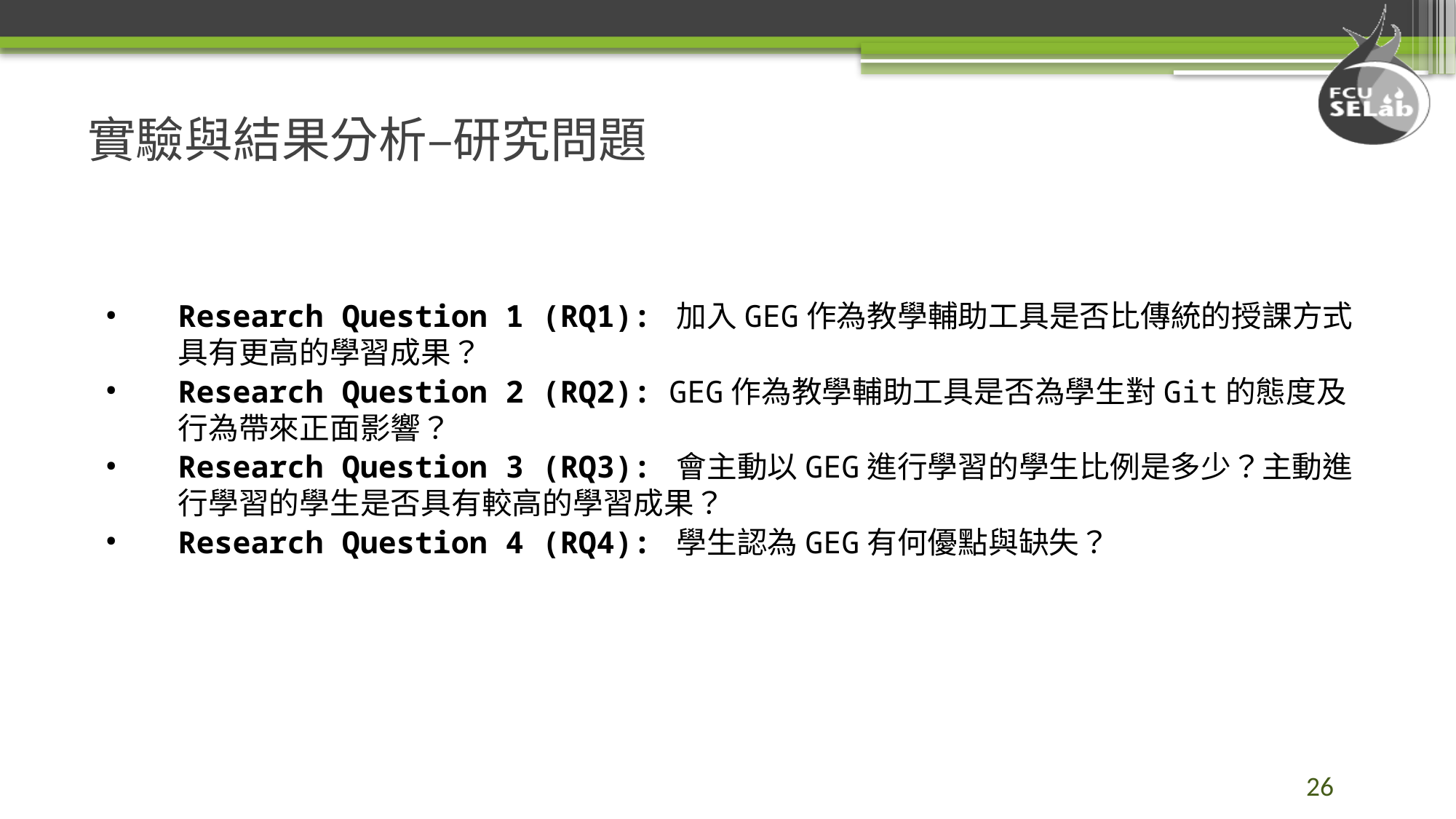

實驗與結果分析–研究問題

Research Question 1 (RQ1): 加入GEG作為教學輔助工具是否比傳統的授課方式具有更高的學習成果？
Research Question 2 (RQ2): GEG作為教學輔助工具是否為學生對Git的態度及行為帶來正面影響？
Research Question 3 (RQ3): 會主動以GEG進行學習的學生比例是多少？主動進行學習的學生是否具有較高的學習成果？
Research Question 4 (RQ4): 學生認為GEG有何優點與缺失？
26